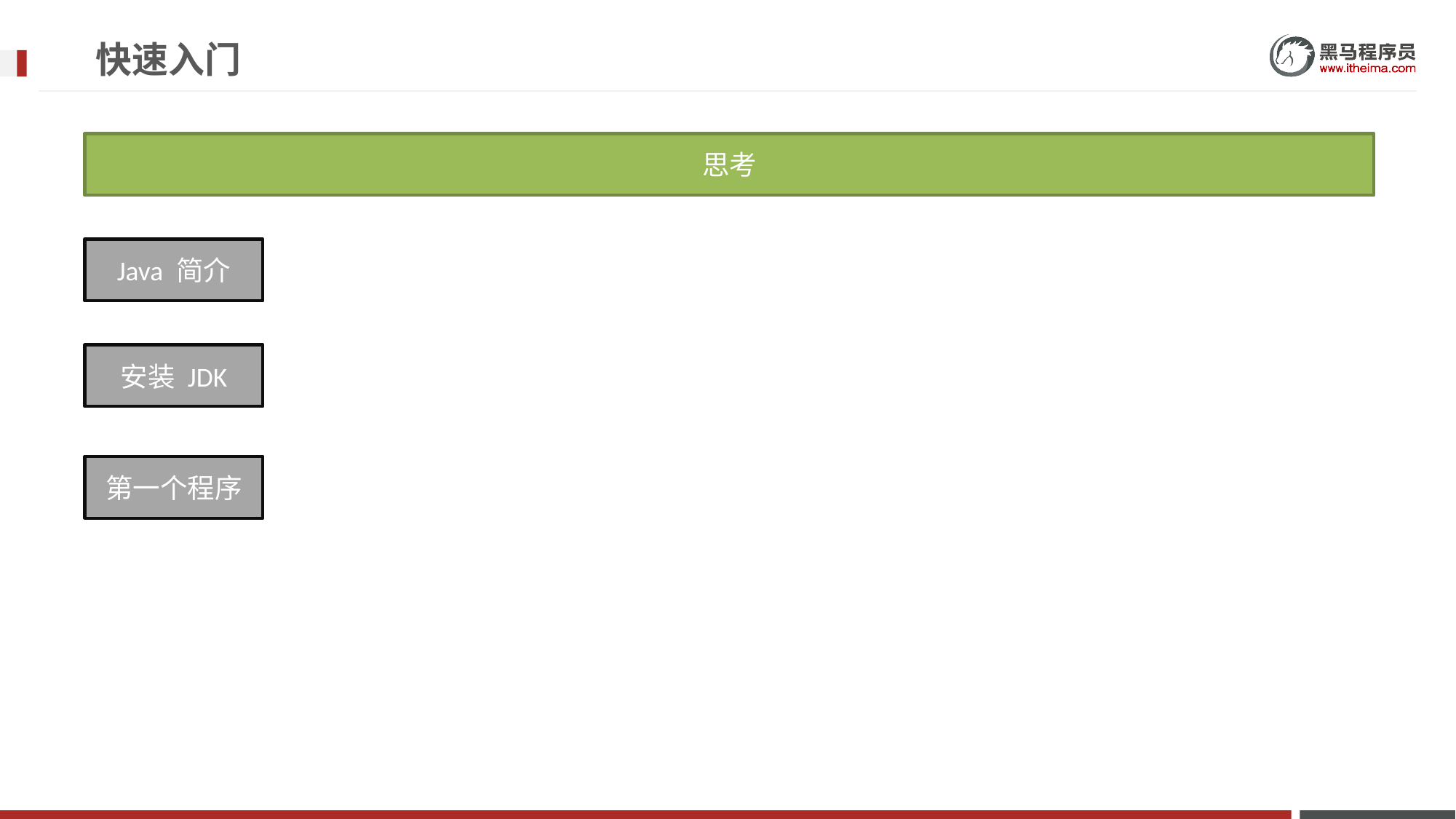

# 快速入门
思考
Java 简介
安装 JDK
第一个程序